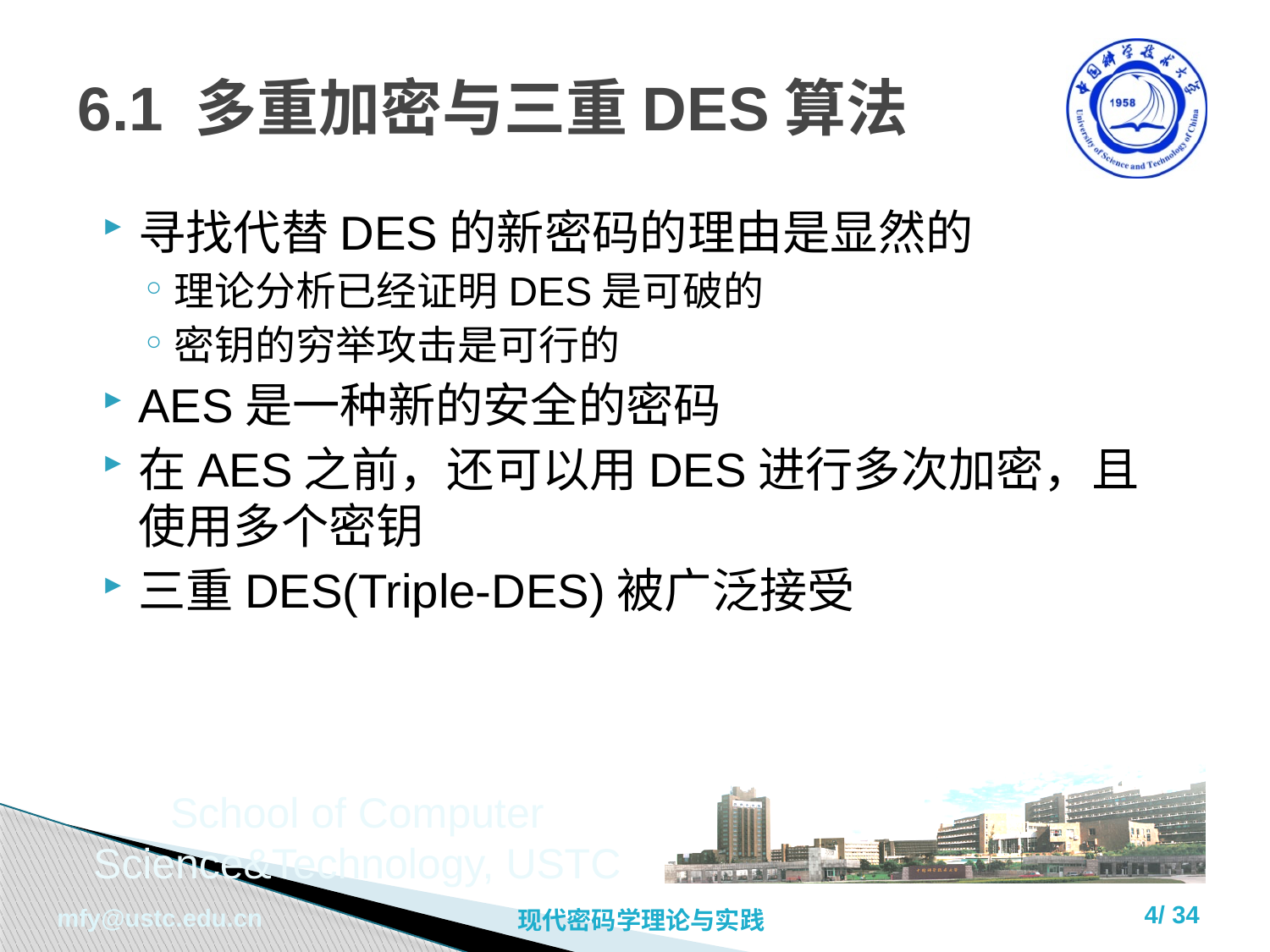

# 6.1 多重加密与三重DES算法
寻找代替DES的新密码的理由是显然的
理论分析已经证明DES是可破的
密钥的穷举攻击是可行的
AES是一种新的安全的密码
在AES之前，还可以用DES进行多次加密，且使用多个密钥
三重DES(Triple-DES)被广泛接受